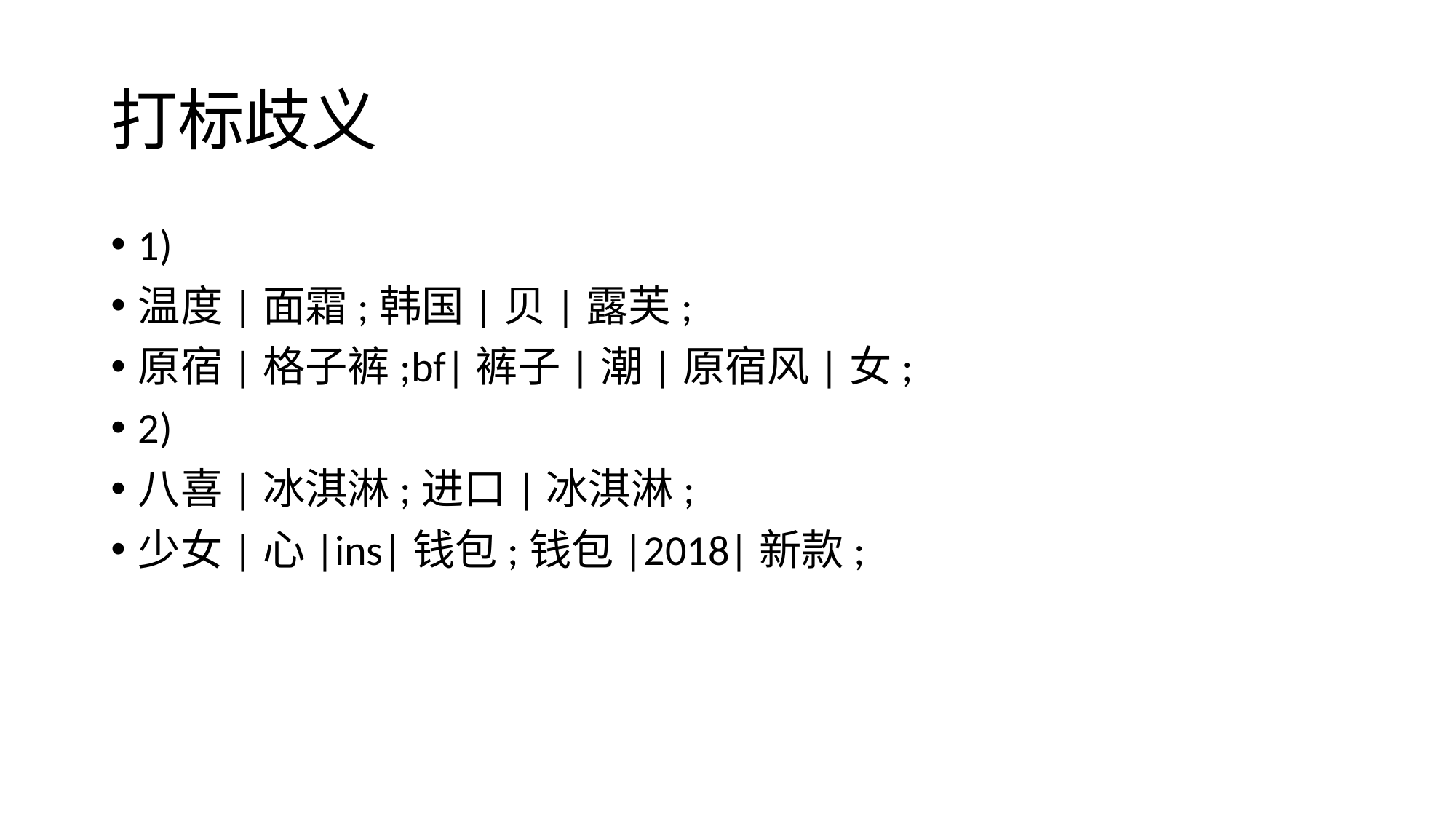

# 打标歧义
1)
温度|面霜;韩国|贝|露芙;
原宿|格子裤;bf|裤子|潮|原宿风|女;
2)
八喜|冰淇淋;进口|冰淇淋;
少女|心|ins|钱包;钱包|2018|新款;